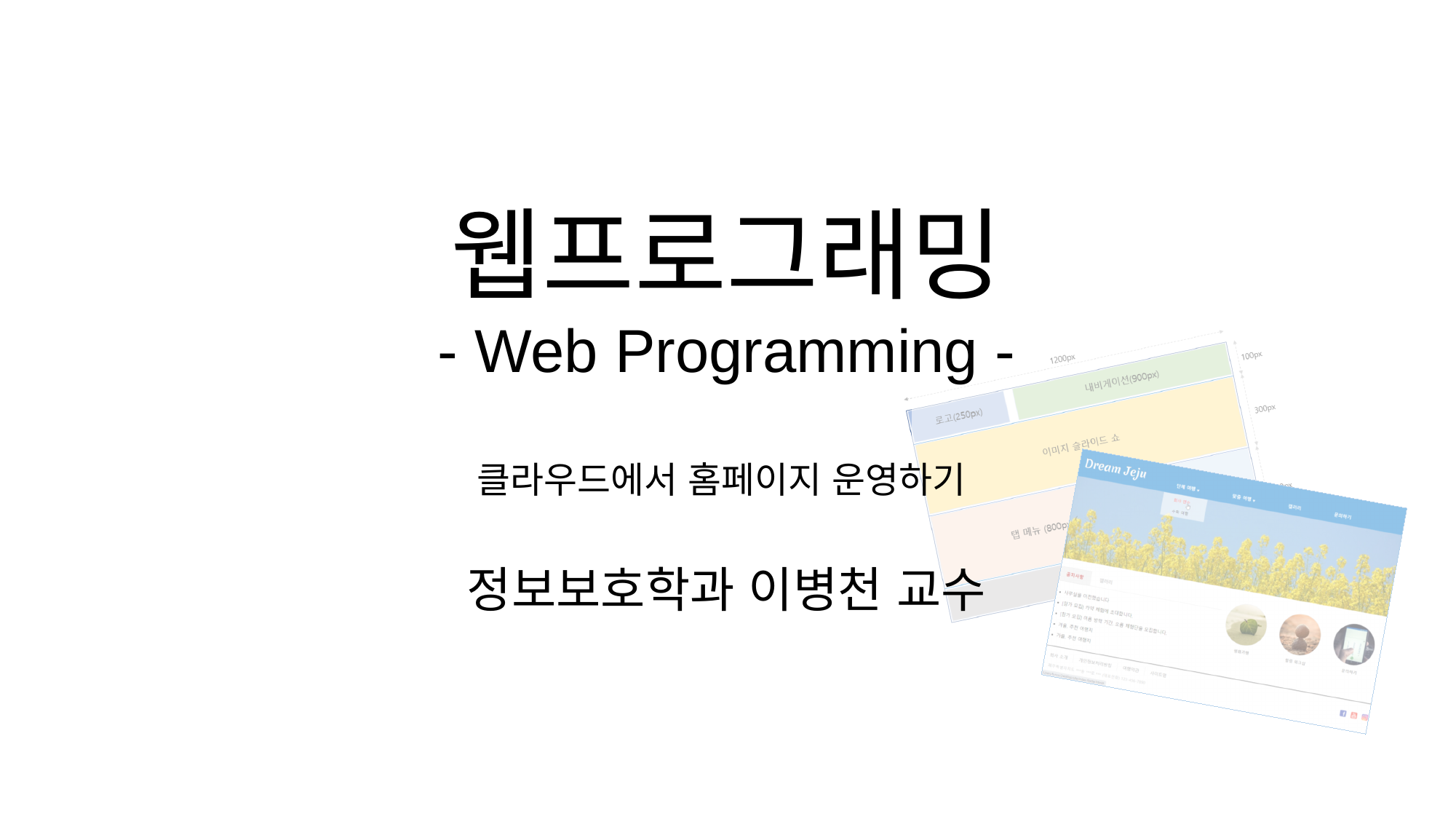

웹프로그래밍
- Web Programming -

클라우드에서 홈페이지 운영하기

정보보호학과 이병천 교수